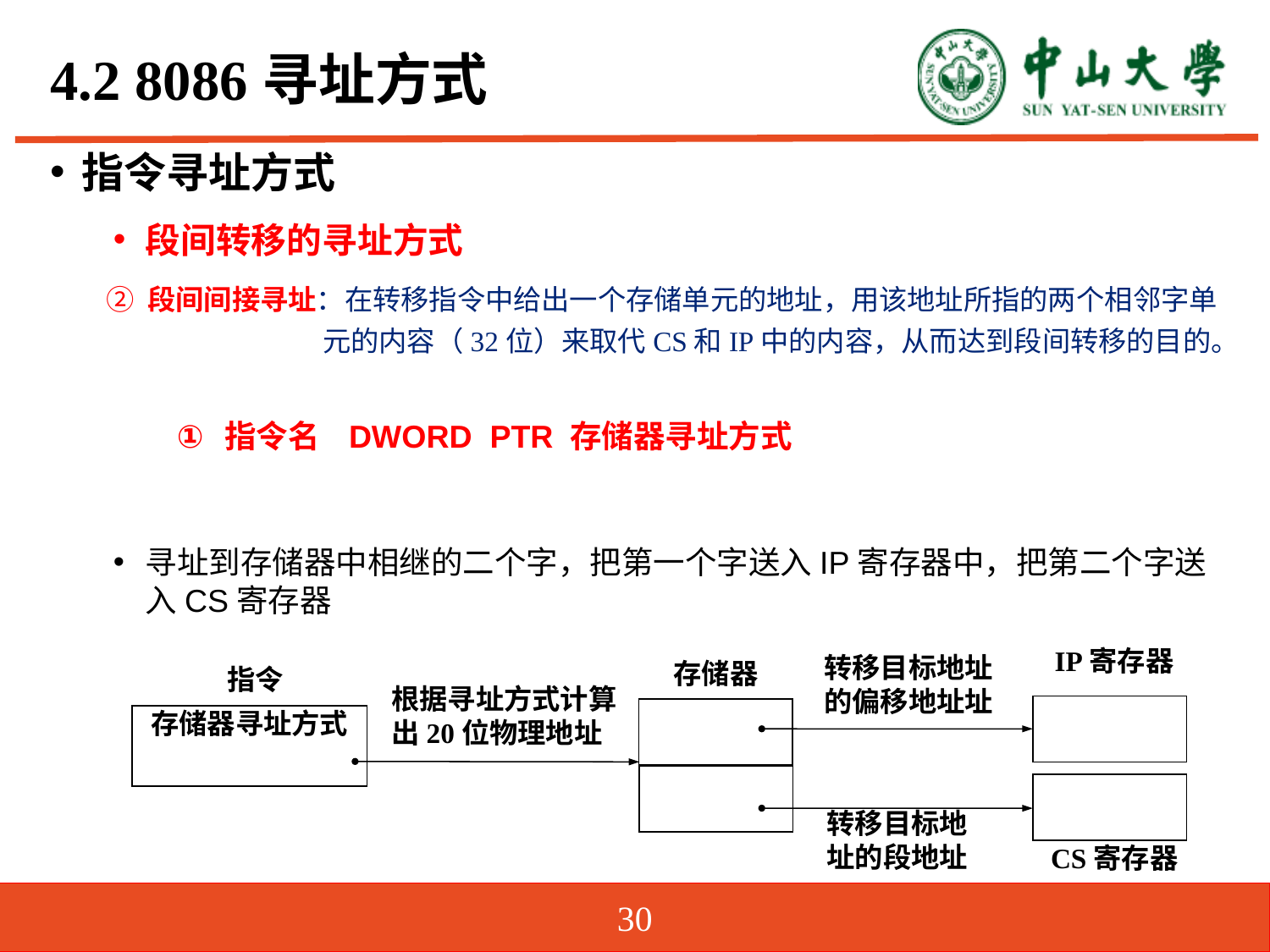

# 4.2 8086寻址方式
指令寻址方式
段间转移的寻址方式

指令名   DWORD  PTR 存储器寻址方式

寻址到存储器中相继的二个字，把第一个字送入IP寄存器中，把第二个字送入CS寄存器
② 段间间接寻址：在转移指令中给出一个存储单元的地址，用该地址所指的两个相邻字单
                                 元的内容（32位）来取代CS和IP中的内容，从而达到段间转移的目的。
IP寄存器
转移目标地址
的偏移地址址
存储器
指令
根据寻址方式计算
出20位物理地址

存储器寻址方式

转移目标地
址的段地址

CS寄存器
30